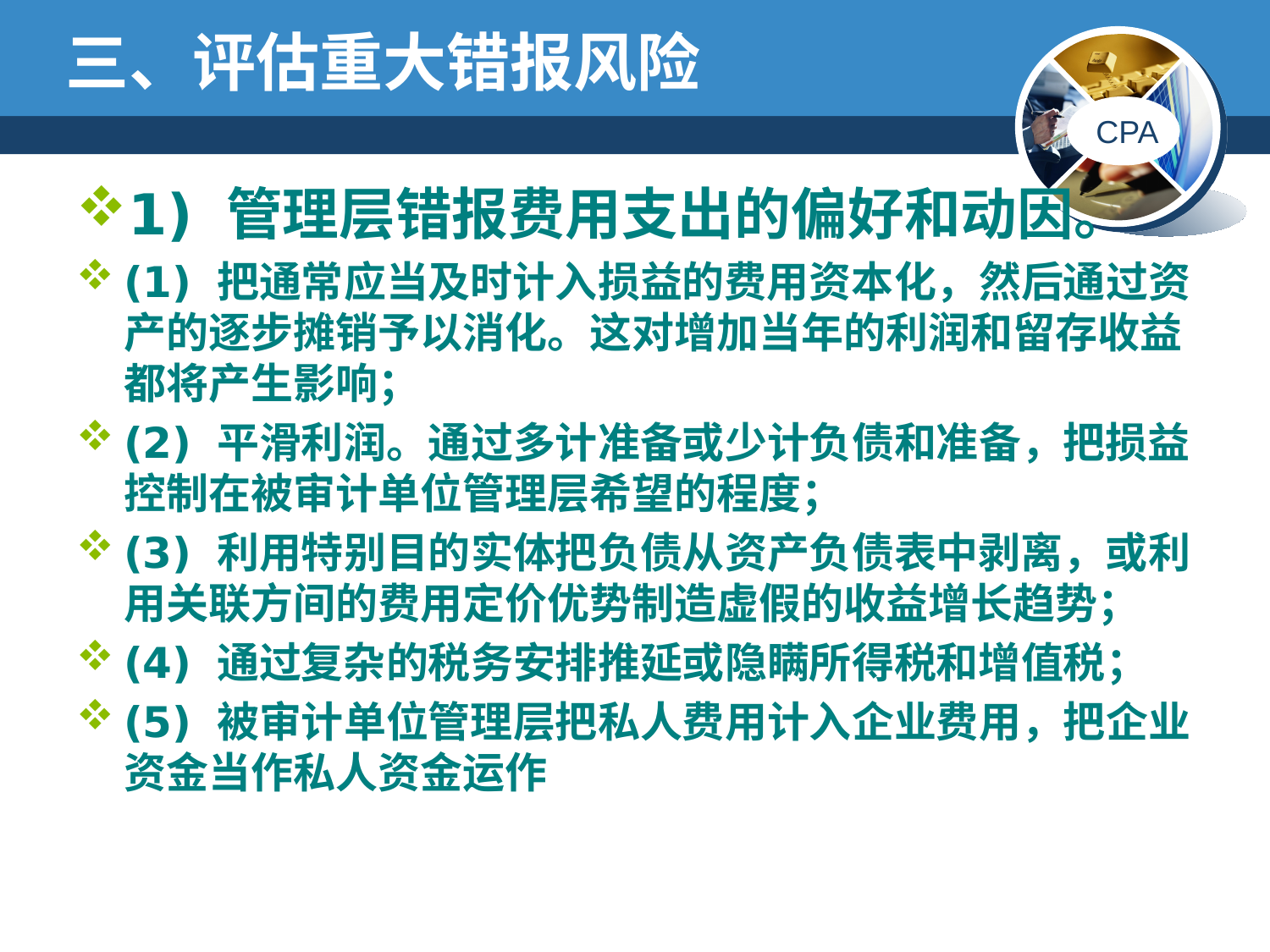

# 三、评估重大错报风险
1) 管理层错报费用支出的偏好和动因。
(1) 把通常应当及时计入损益的费用资本化，然后通过资产的逐步摊销予以消化。这对增加当年的利润和留存收益都将产生影响；
(2) 平滑利润。通过多计准备或少计负债和准备，把损益控制在被审计单位管理层希望的程度；
(3) 利用特别目的实体把负债从资产负债表中剥离，或利用关联方间的费用定价优势制造虚假的收益增长趋势；
(4) 通过复杂的税务安排推延或隐瞒所得税和增值税；
(5) 被审计单位管理层把私人费用计入企业费用，把企业资金当作私人资金运作